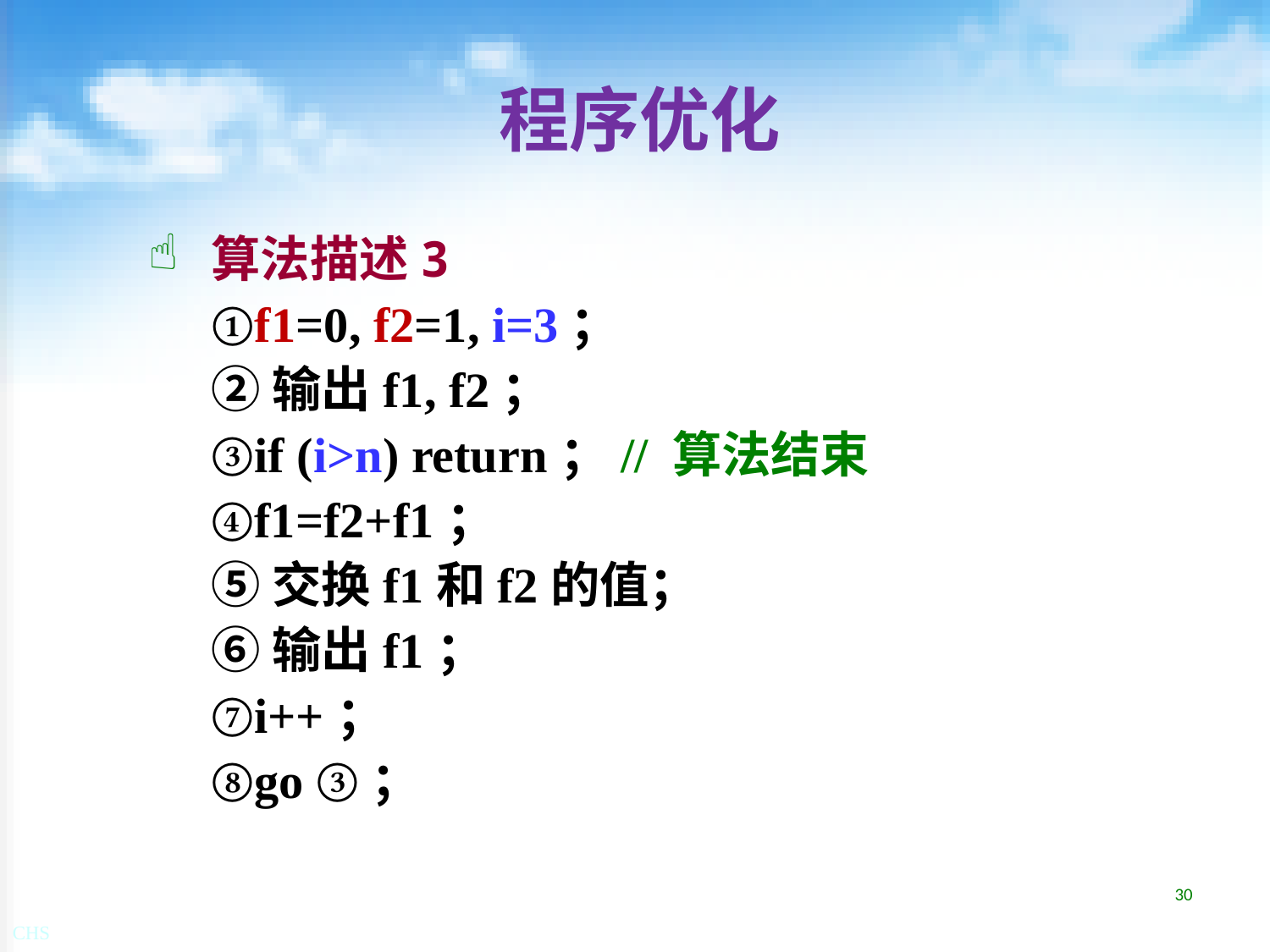

# 程序优化
算法描述3
	①f1=0, f2=1, i=3；
	②输出f1, f2；
	③if (i>n) return；// 算法结束
	④f1=f2+f1；
	⑤交换f1和f2的值；
	⑥输出f1；
	⑦i++；
	⑧go ③；
30